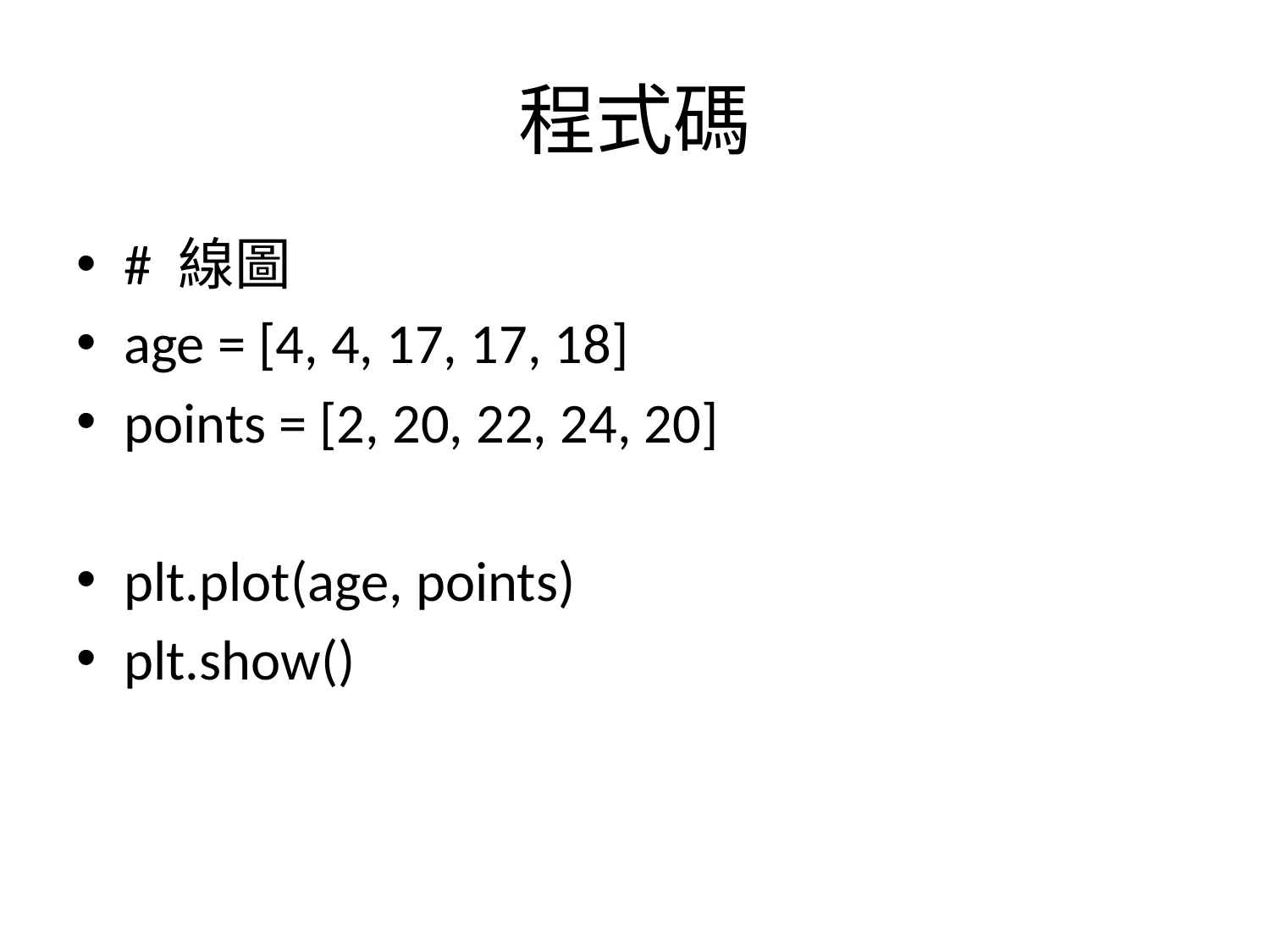

# 程式碼
# 線圖
age = [4, 4, 17, 17, 18]
points = [2, 20, 22, 24, 20]

plt.plot(age, points)
plt.show()